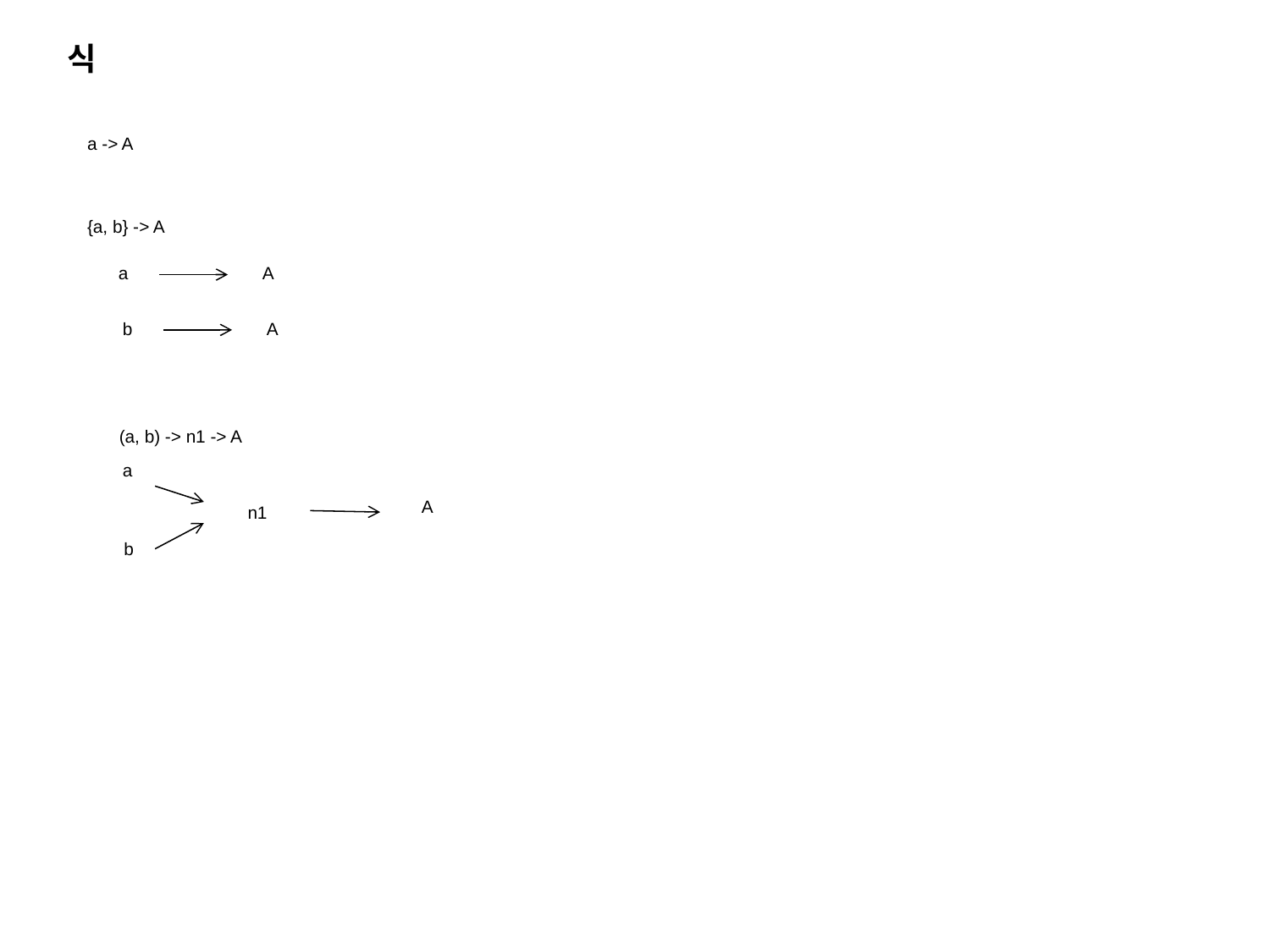

식
a -> A
{a, b} -> A
a
A
b
A
(a, b) -> n1 -> A
a
A
n1
b